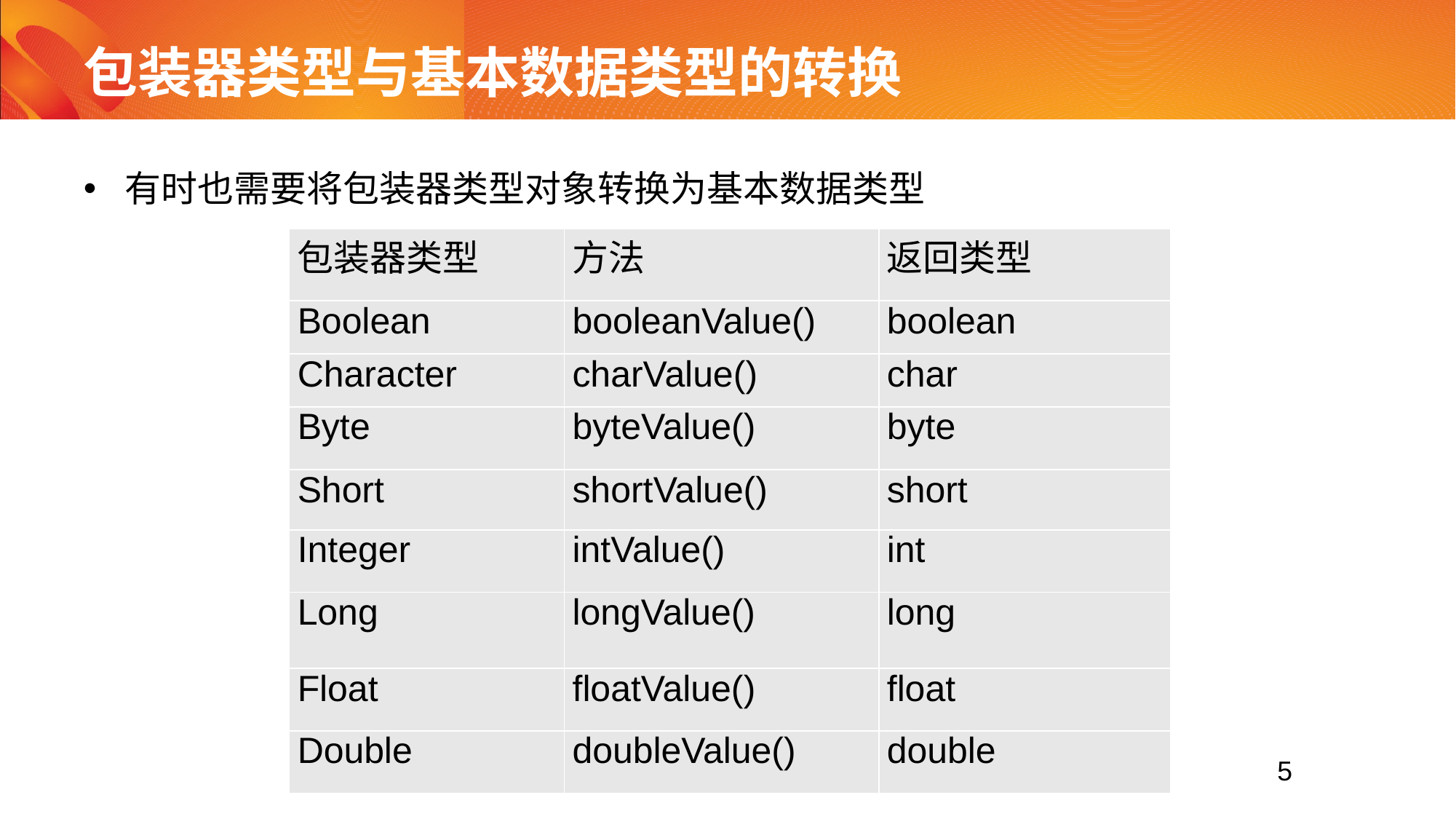

# 包装器类型与基本数据类型的转换
有时也需要将包装器类型对象转换为基本数据类型

| 包装器类型 | 方法 | 返回类型 |
| --- | --- | --- |
| Boolean | booleanValue() | boolean |
| Character | charValue() | char |
| Byte | byteValue() | byte |
| Short | shortValue() | short |
| Integer | intValue() | int |
| Long | longValue() | long |
| Float | floatValue() | float |
| Double | doubleValue() | double |